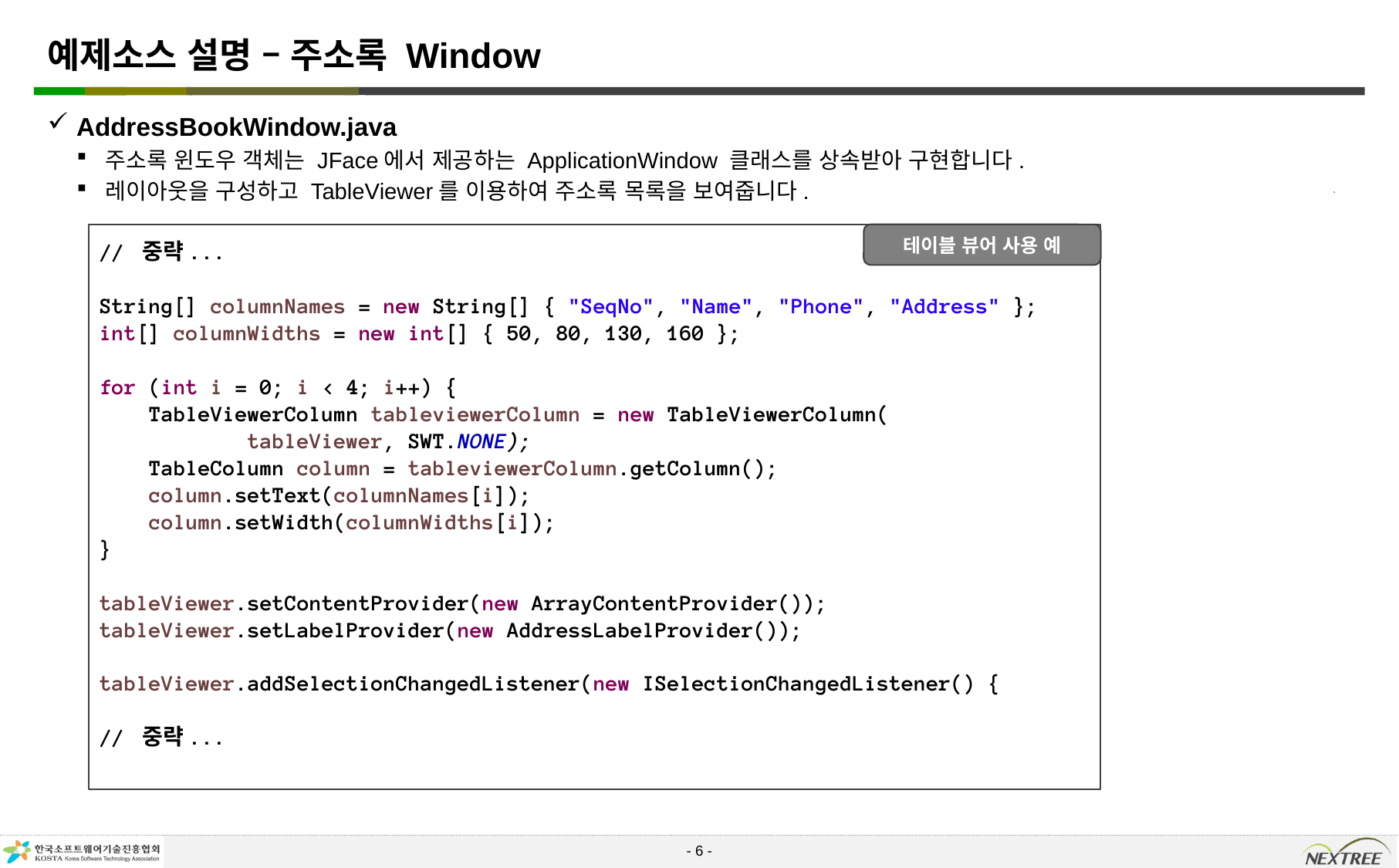

# 예제소스 설명 – 주소록 Window
AddressBookWindow.java
주소록 윈도우 객체는 JFace에서 제공하는 ApplicationWindow 클래스를 상속받아 구현합니다.
레이아웃을 구성하고 TableViewer를 이용하여 주소록 목록을 보여줍니다.
// 중략...

String[] columnNames = new String[] { "SeqNo", "Name", "Phone", "Address" };
int[] columnWidths = new int[] { 50, 80, 130, 160 };

for (int i = 0; i < 4; i++) {
    TableViewerColumn tableviewerColumn = new TableViewerColumn(
            tableViewer, SWT.NONE);
    TableColumn column = tableviewerColumn.getColumn();
    column.setText(columnNames[i]);
    column.setWidth(columnWidths[i]);
}

tableViewer.setContentProvider(new ArrayContentProvider());
tableViewer.setLabelProvider(new AddressLabelProvider());

tableViewer.addSelectionChangedListener(new ISelectionChangedListener() {

// 중략...

테이블 뷰어 사용 예